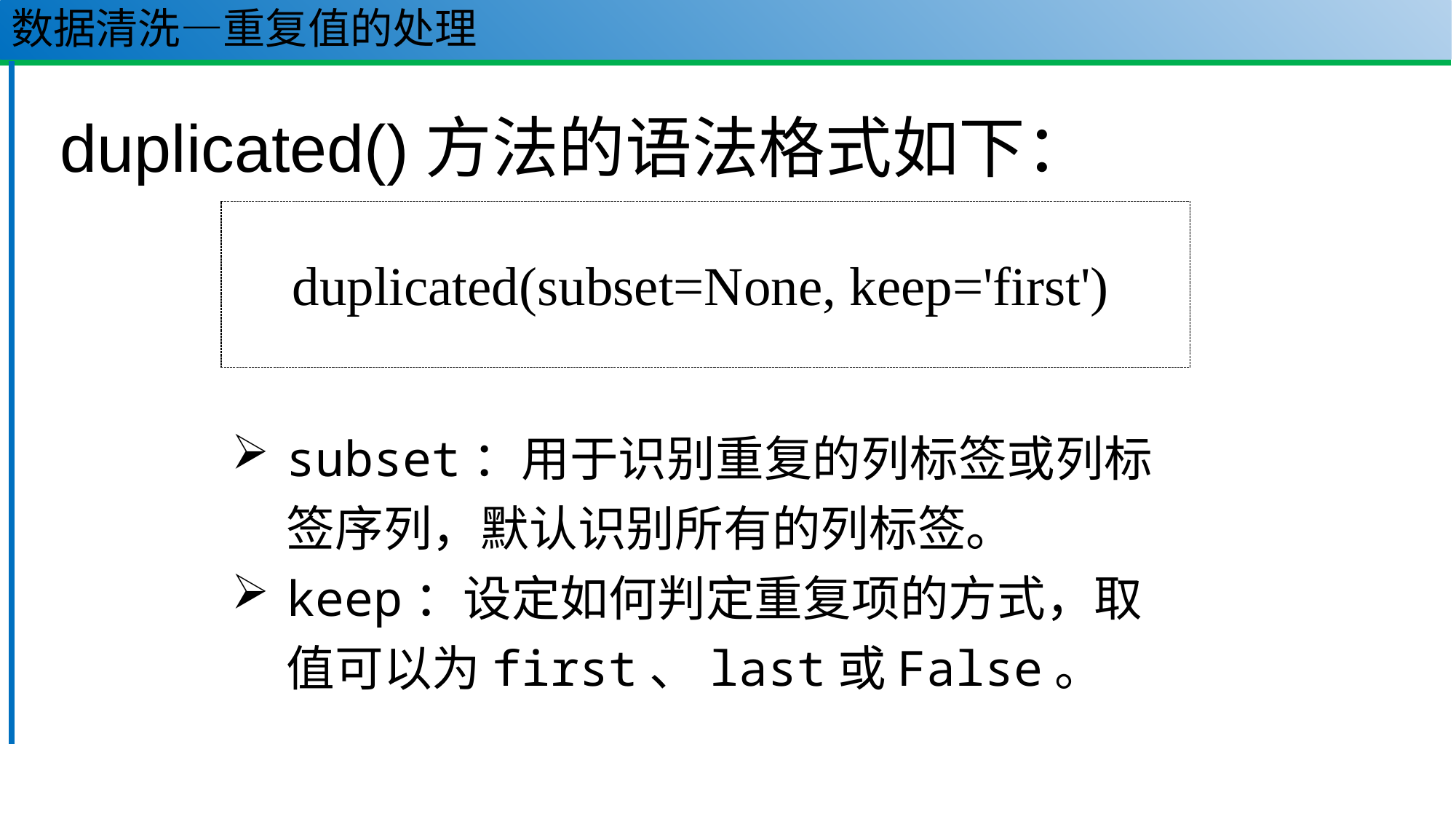

# 数据清洗—重复值的处理
duplicated()方法的语法格式如下：

duplicated(subset=None, keep='first')
subset：用于识别重复的列标签或列标签序列，默认识别所有的列标签。
keep：设定如何判定重复项的方式，取值可以为first、last或False。